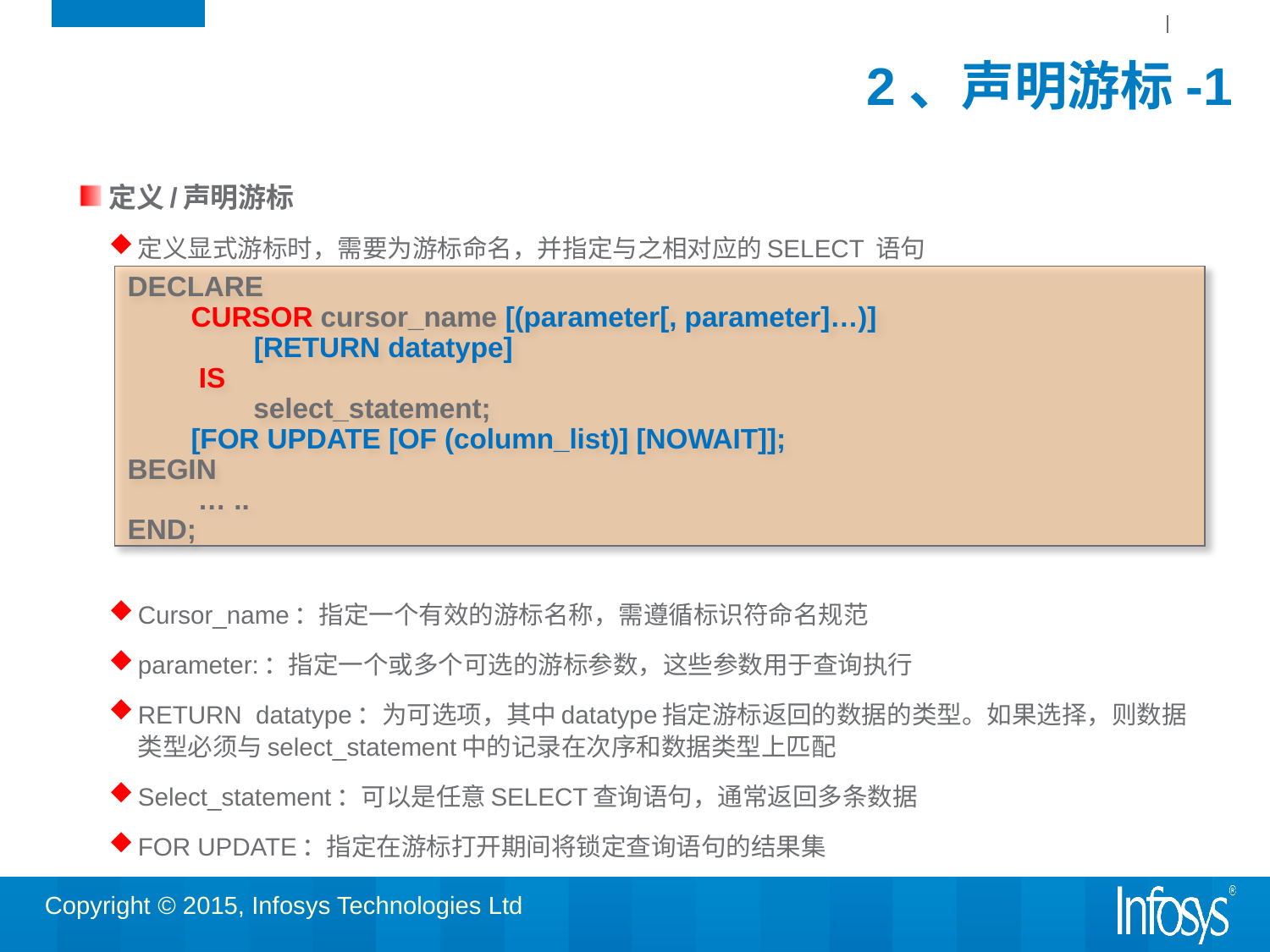

# 2、声明游标-1
定义/声明游标
定义显式游标时，需要为游标命名，并指定与之相对应的SELECT 语句

Cursor_name：指定一个有效的游标名称，需遵循标识符命名规范
parameter:：指定一个或多个可选的游标参数，这些参数用于查询执行
RETURN  datatype：为可选项，其中datatype指定游标返回的数据的类型。如果选择，则数据类型必须与select_statement中的记录在次序和数据类型上匹配
Select_statement：可以是任意SELECT查询语句，通常返回多条数据
FOR UPDATE：指定在游标打开期间将锁定查询语句的结果集

DECLARE
CURSOR cursor_name [(parameter[, parameter]…)] 
        [RETURN datatype]
 IS 
        select_statement;
[FOR UPDATE [OF (column_list)] [NOWAIT]];
BEGIN
         … ..
END;